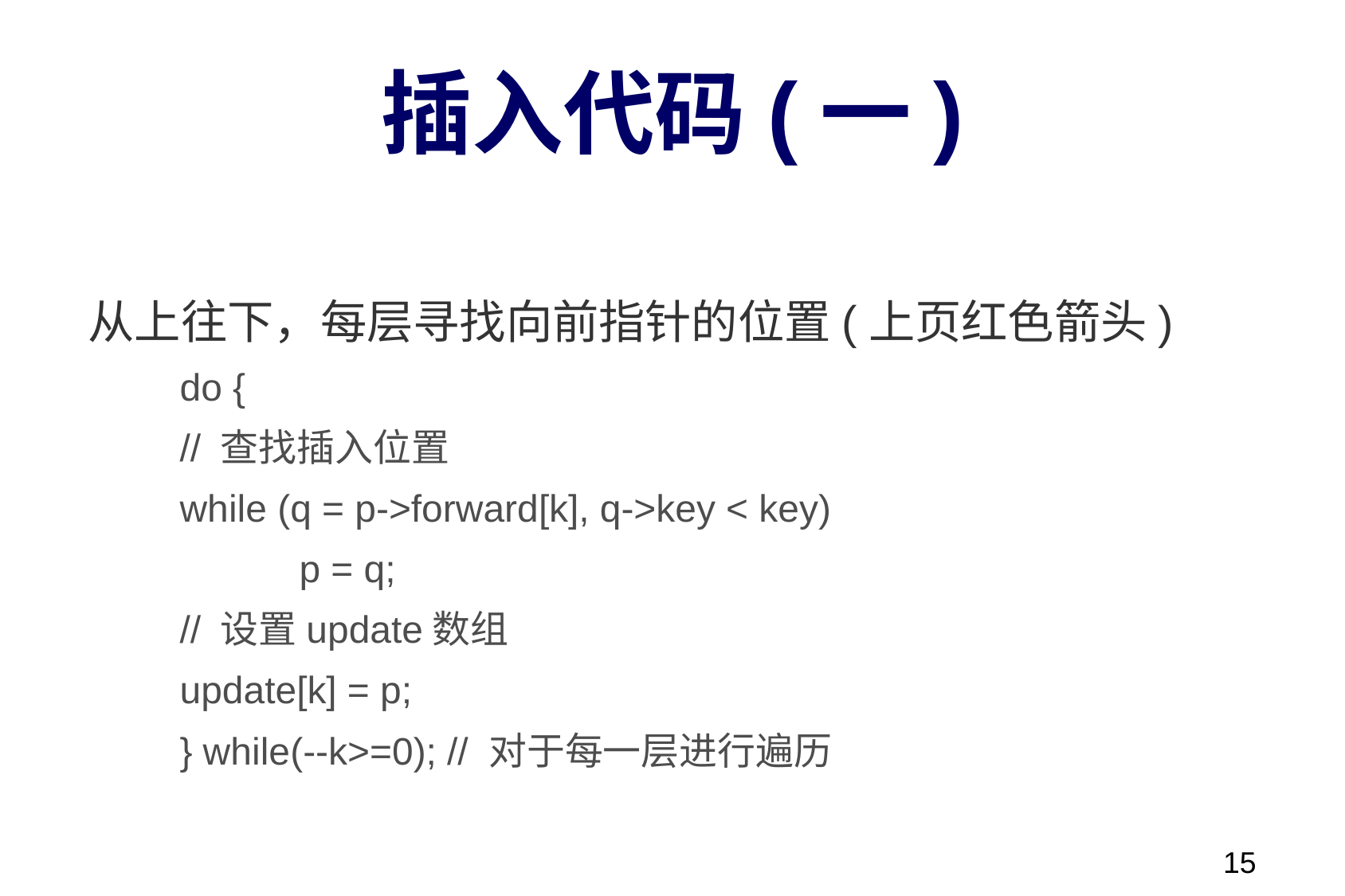

# 插入代码(一)

从上往下，每层寻找向前指针的位置(上页红色箭头)
do {
// 查找插入位置
while (q = p->forward[k], q->key < key)
	p = q;
// 设置update数组
update[k] = p;
} while(--k>=0); // 对于每一层进行遍历

15